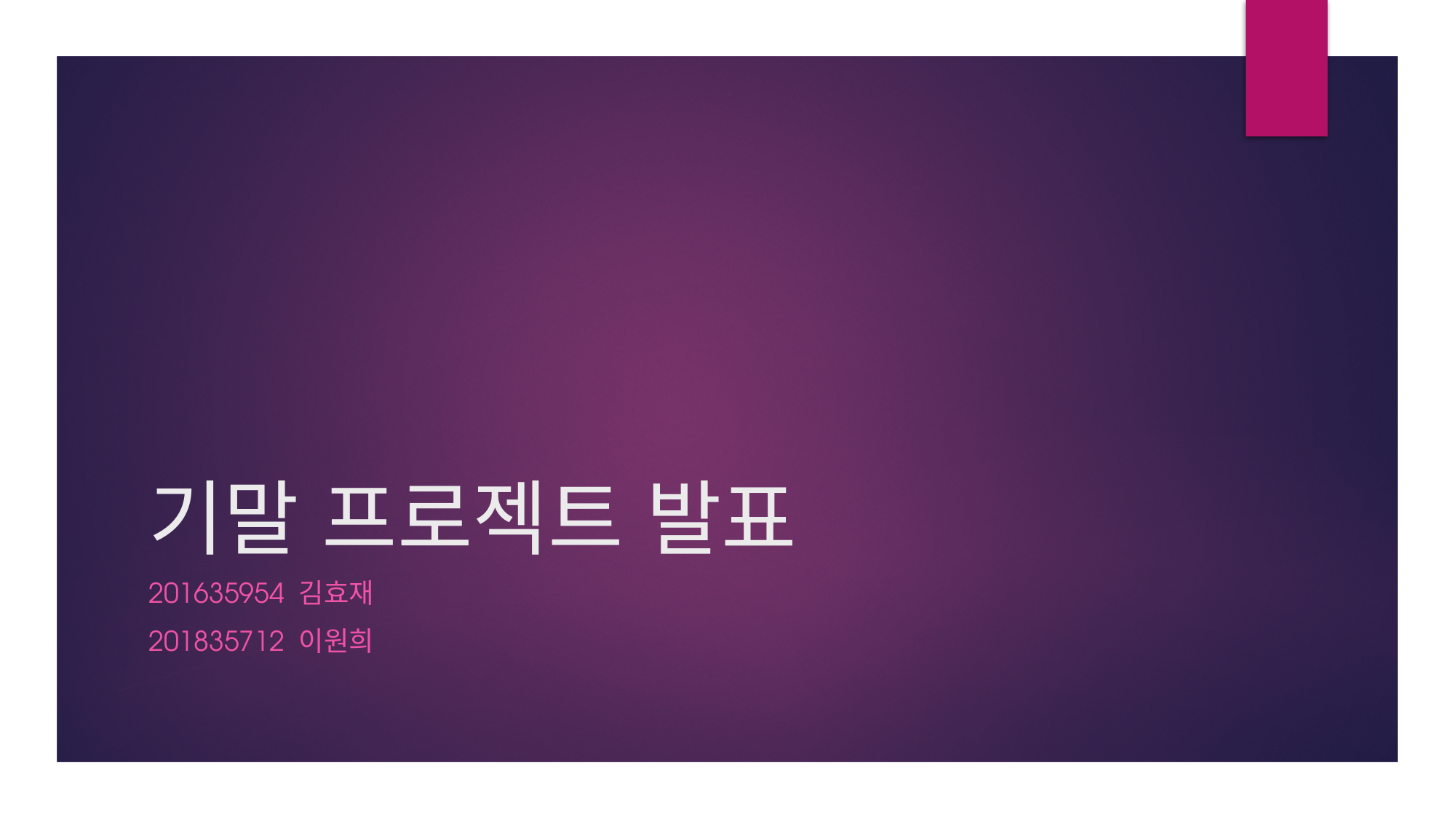

# 기말 프로젝트 발표
201635954 김효재
201835712 이원희